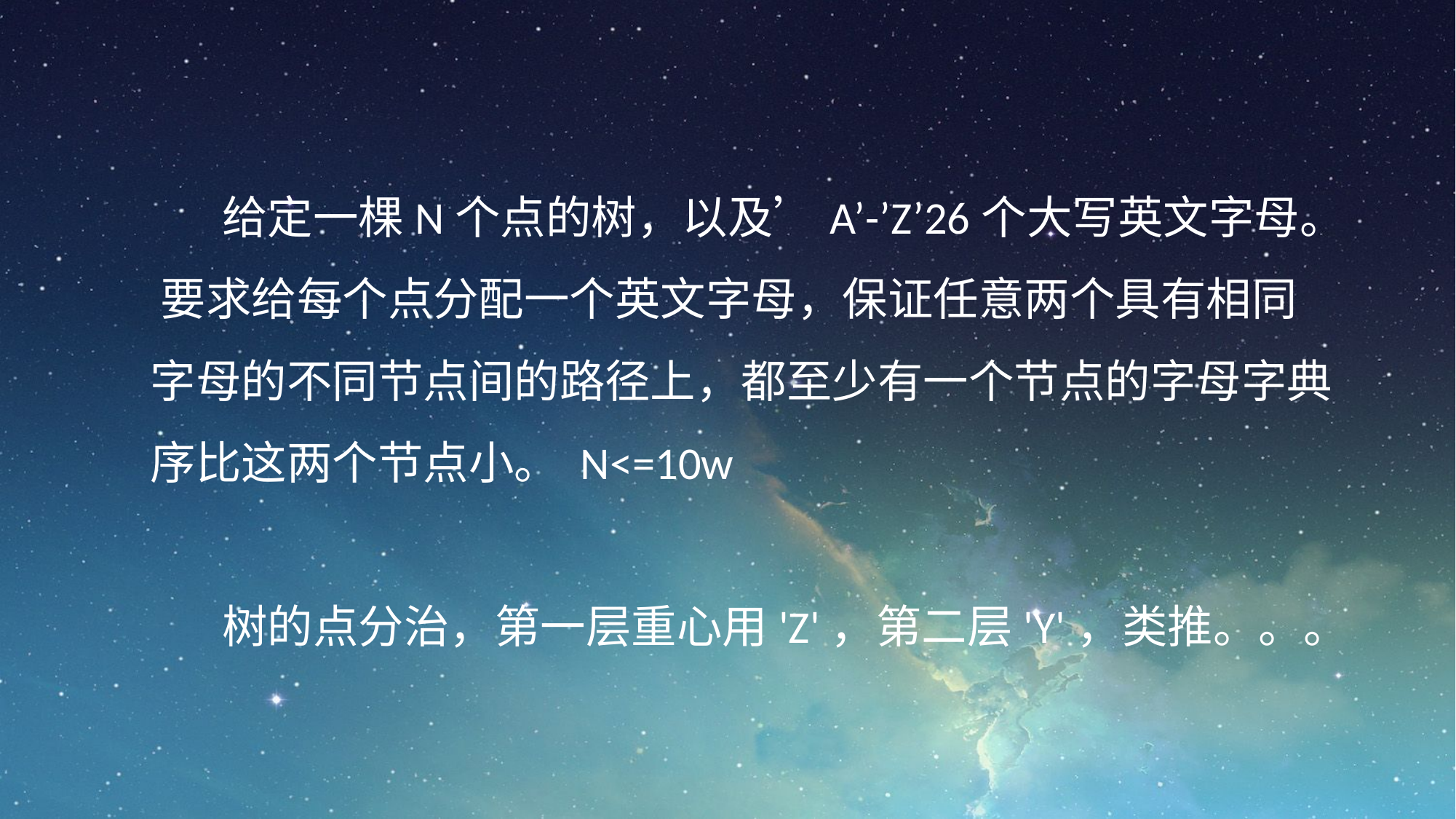

给定一棵N个点的树，以及’A’-’Z’26个大写英文字母。 要求给每个点分配一个英文字母，保证任意两个具有相同字母的不同节点间的路径上，都至少有一个节点的字母字典序比这两个节点小。 N<=10w

树的点分治，第一层重心用'Z'，第二层'Y'，类推。。。